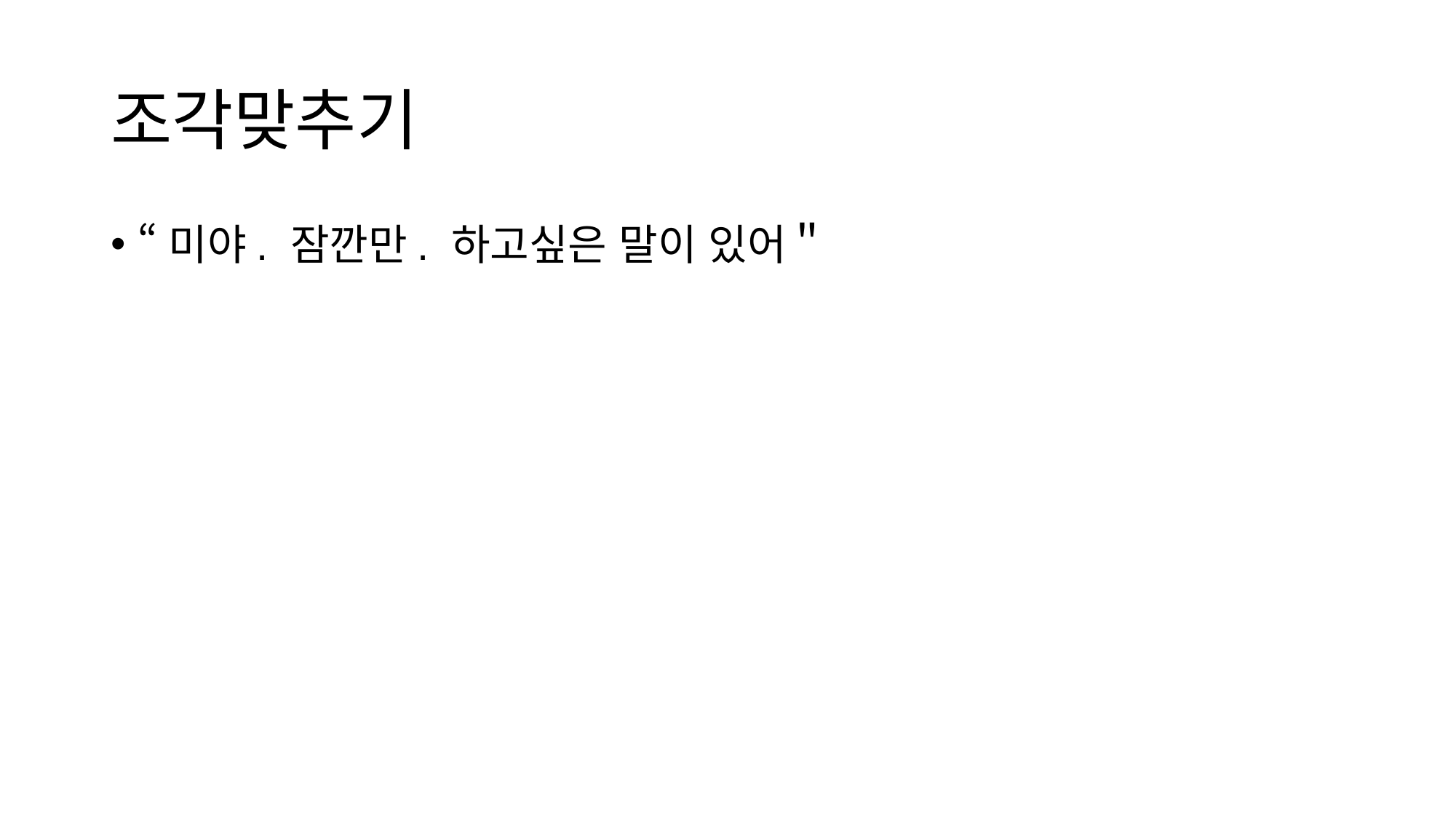

# 조각맞추기
“미야. 잠깐만. 하고싶은 말이 있어＂